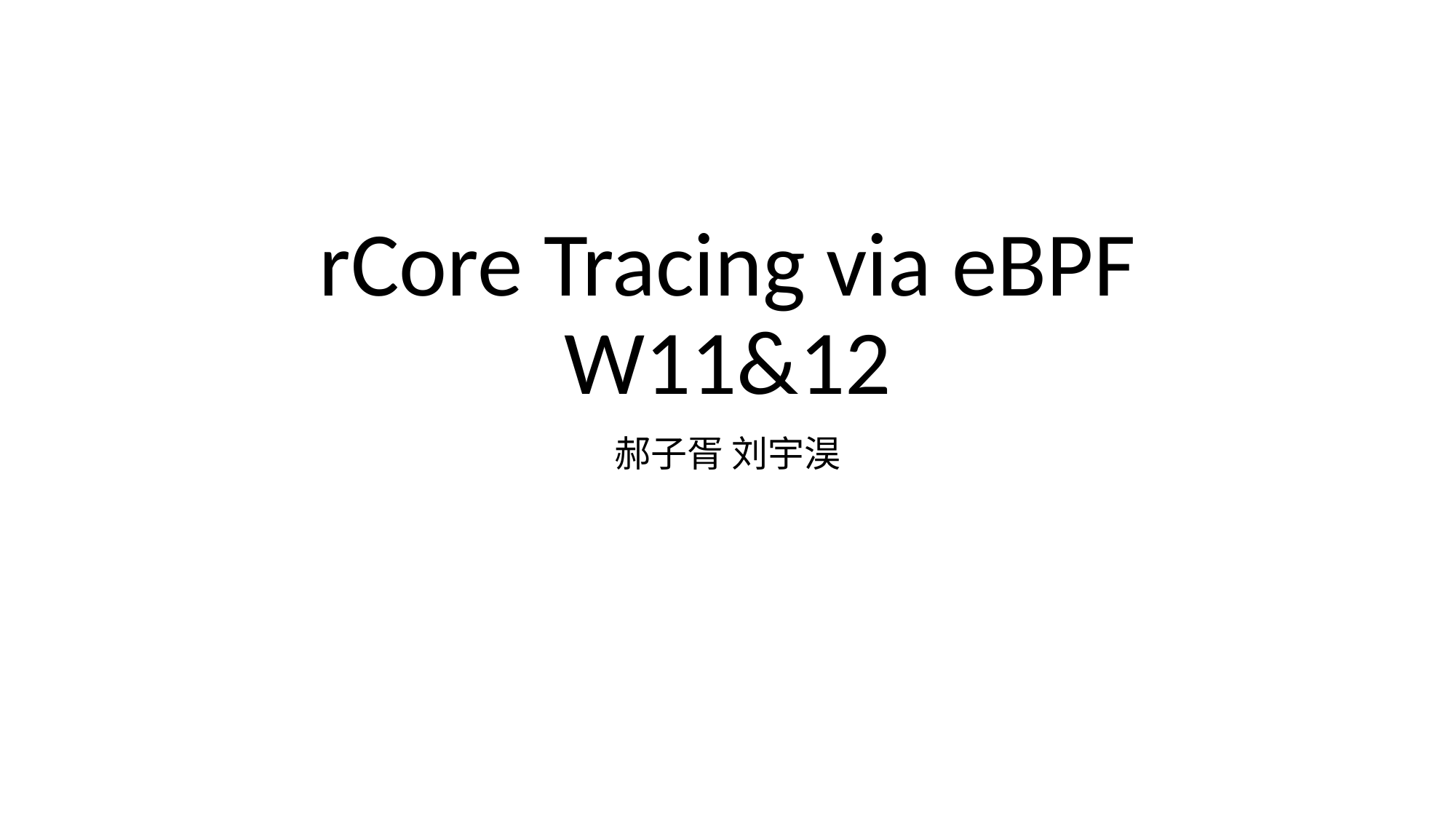

# rCore Tracing via eBPF W11&12
郝子胥 刘宇淏